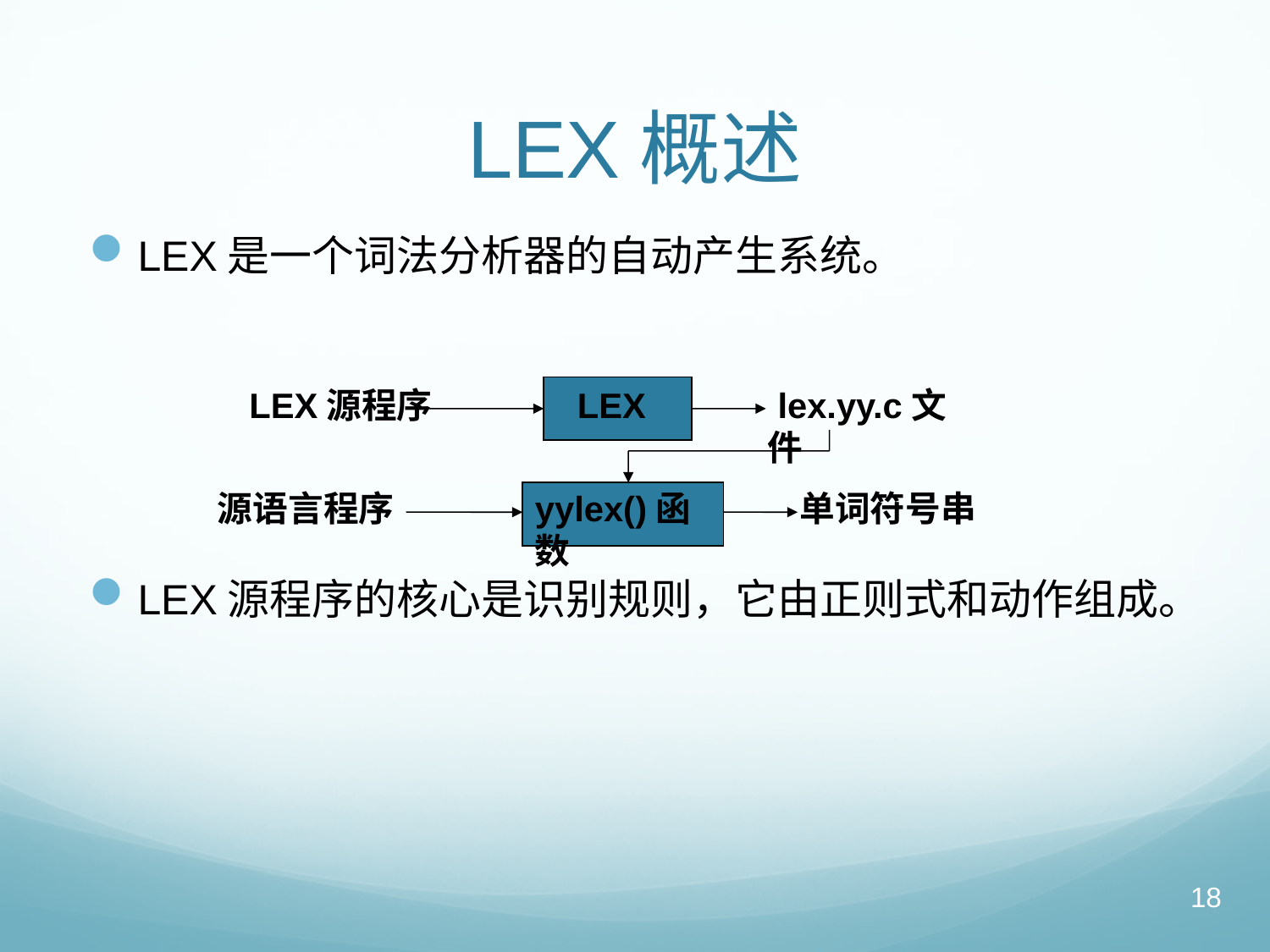

# LEX概述
LEX是一个词法分析器的自动产生系统。

LEX源程序的核心是识别规则，它由正则式和动作组成。
LEX源程序

LEX
 lex.yy.c文件

源语言程序
yylex()函数
单词符号串

18